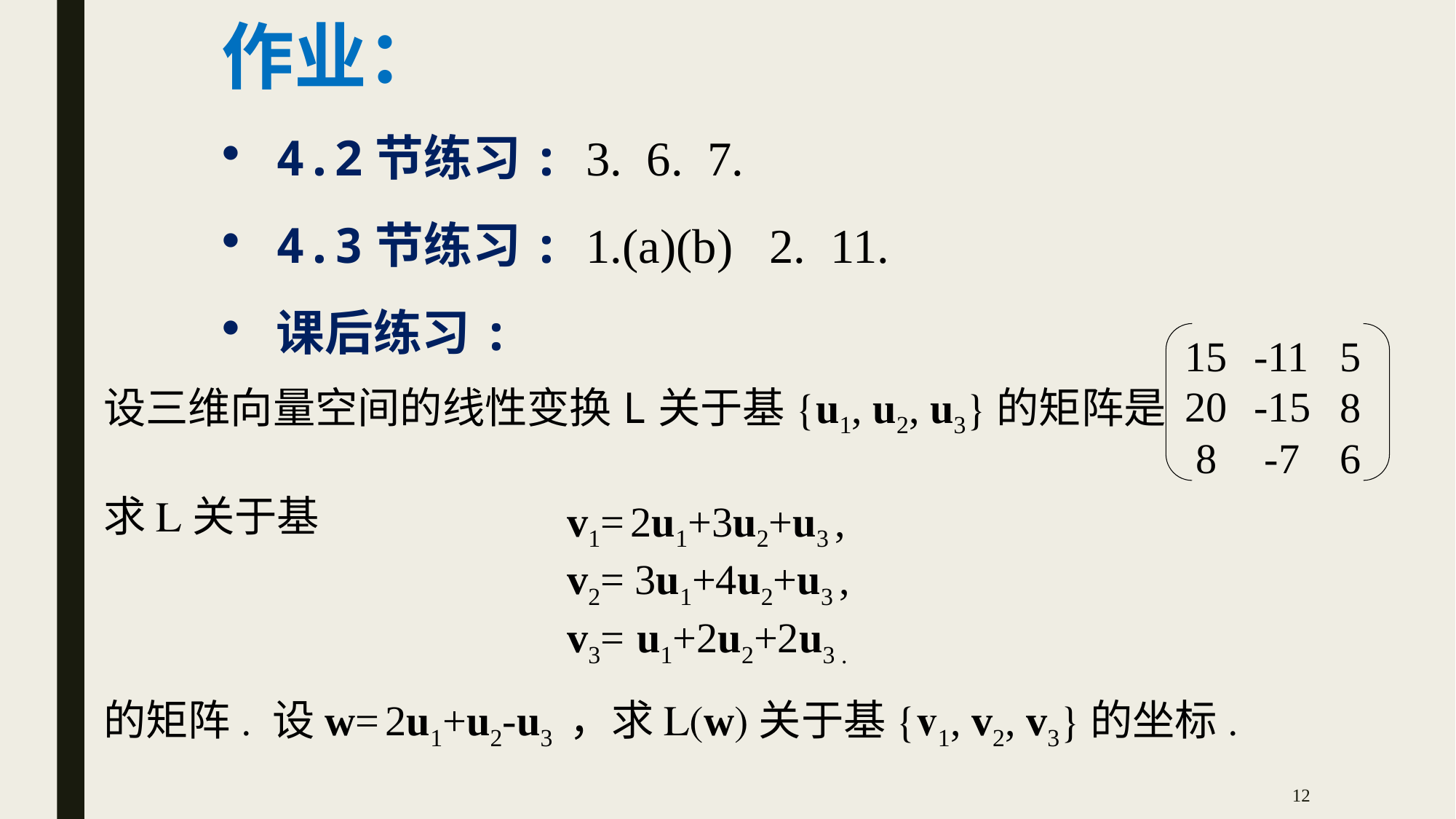

作业：
4.2节练习:  3.  6.  7.
4.3节练习:  1.(a)(b)   2.  11.
课后练习:

15
20
 8
-11
-15
 -7

5
8
6
设三维向量空间的线性变换L关于基{u1, u2, u3}的矩阵是

求L关于基

的矩阵. 设w= 2u1+u2-u3 ，求L(w)关于基{v1, v2, v3}的坐标.
v1= 2u1+3u2+u3 ,
v2= 3u1+4u2+u3 ,
v3=  u1+2u2+2u3 .

12